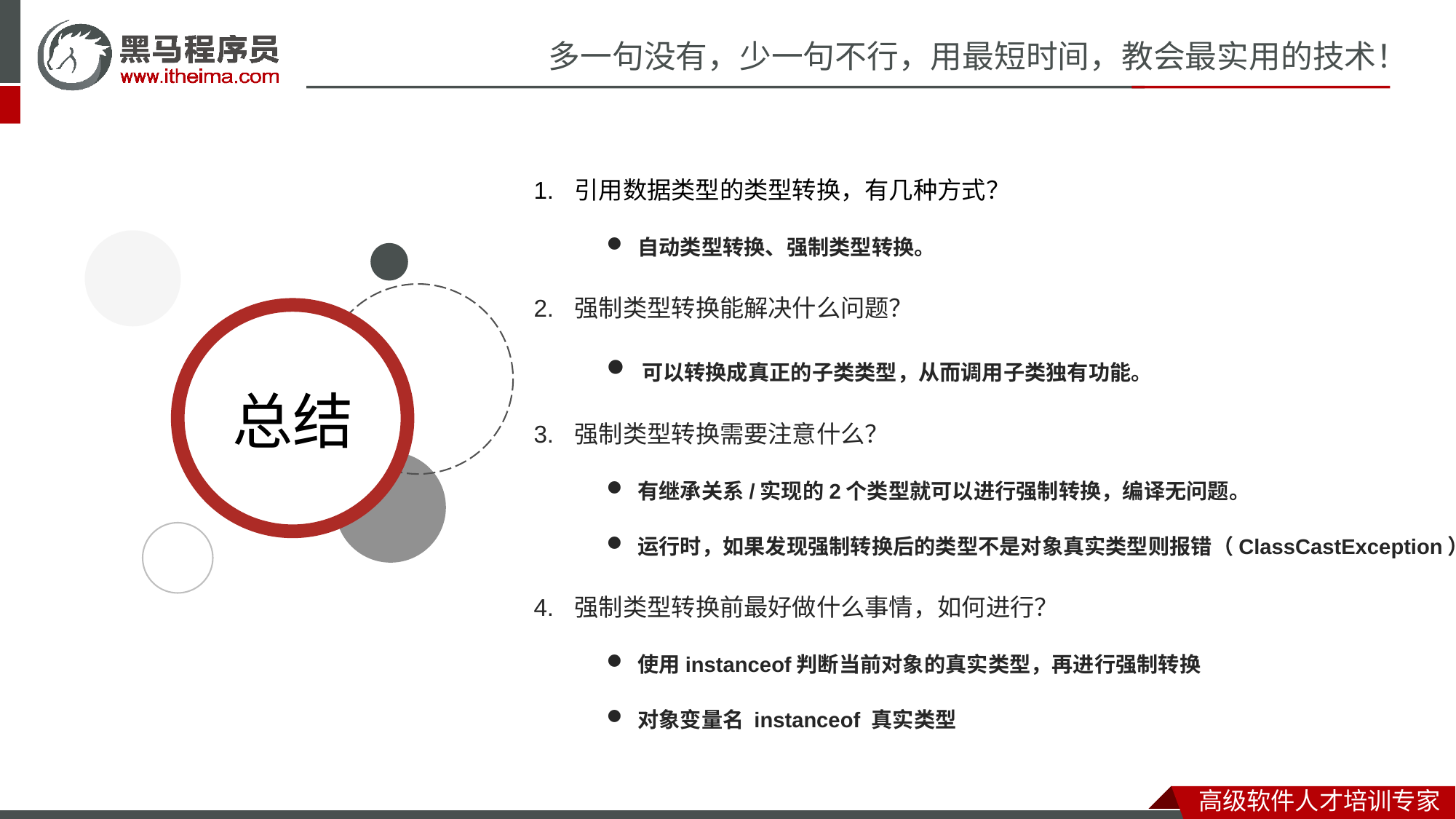

引用数据类型的类型转换，有几种方式？
 自动类型转换、强制类型转换。
强制类型转换能解决什么问题？
 可以转换成真正的子类类型，从而调用子类独有功能。
强制类型转换需要注意什么？
 有继承关系/实现的2个类型就可以进行强制转换，编译无问题。
 运行时，如果发现强制转换后的类型不是对象真实类型则报错（ClassCastException）
强制类型转换前最好做什么事情，如何进行？
 使用instanceof判断当前对象的真实类型，再进行强制转换
 对象变量名 instanceof 真实类型